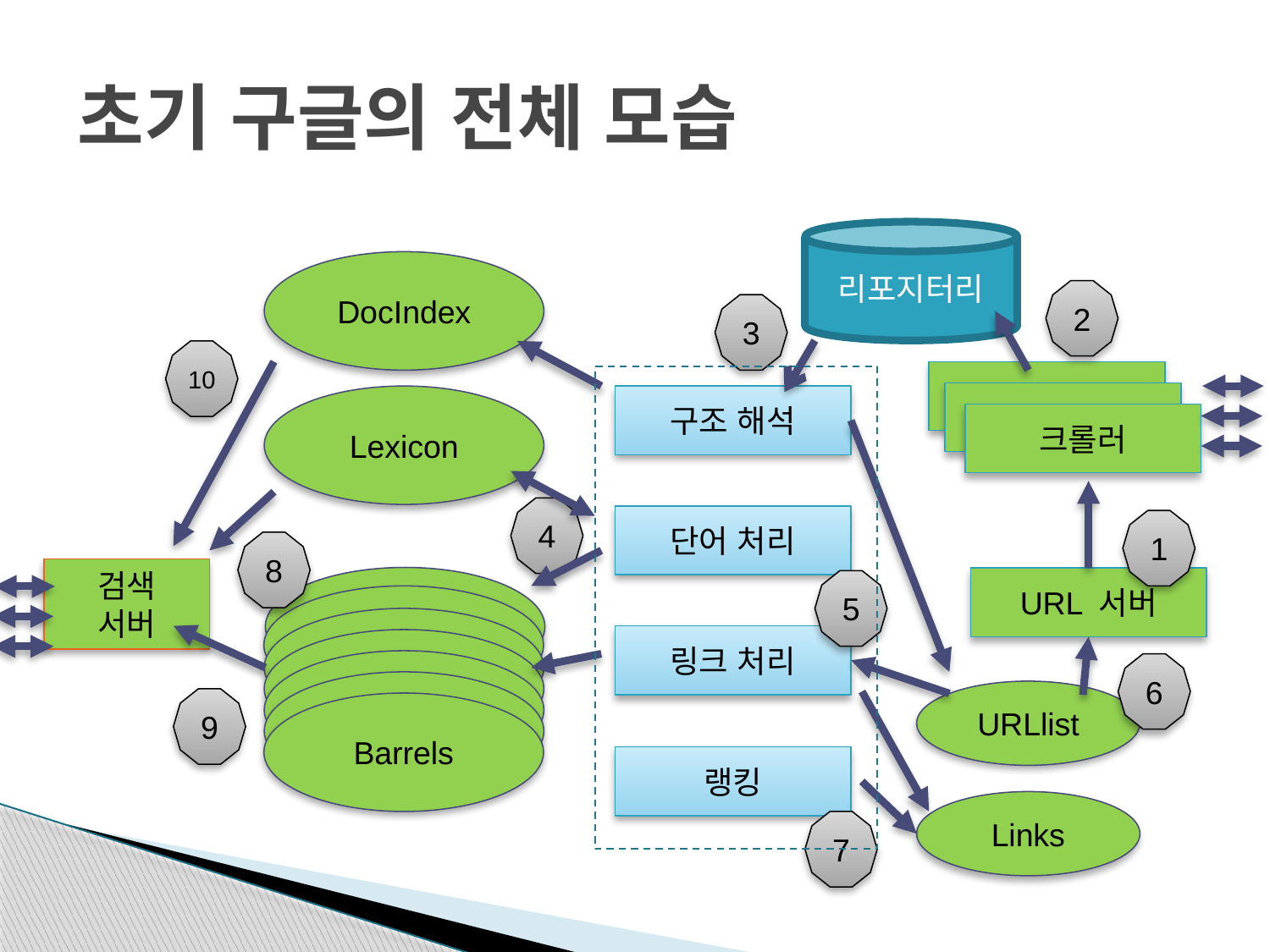

# 초기 구글의 전체 모습
리포지터리
DocIndex
2
3
10

Lexicon
구조 해석
크롤러
4
단어 처리
1
8
검색
서버

URL 서버
5

링크 처리

6

URLlist
9
Barrels
랭킹
Links
7